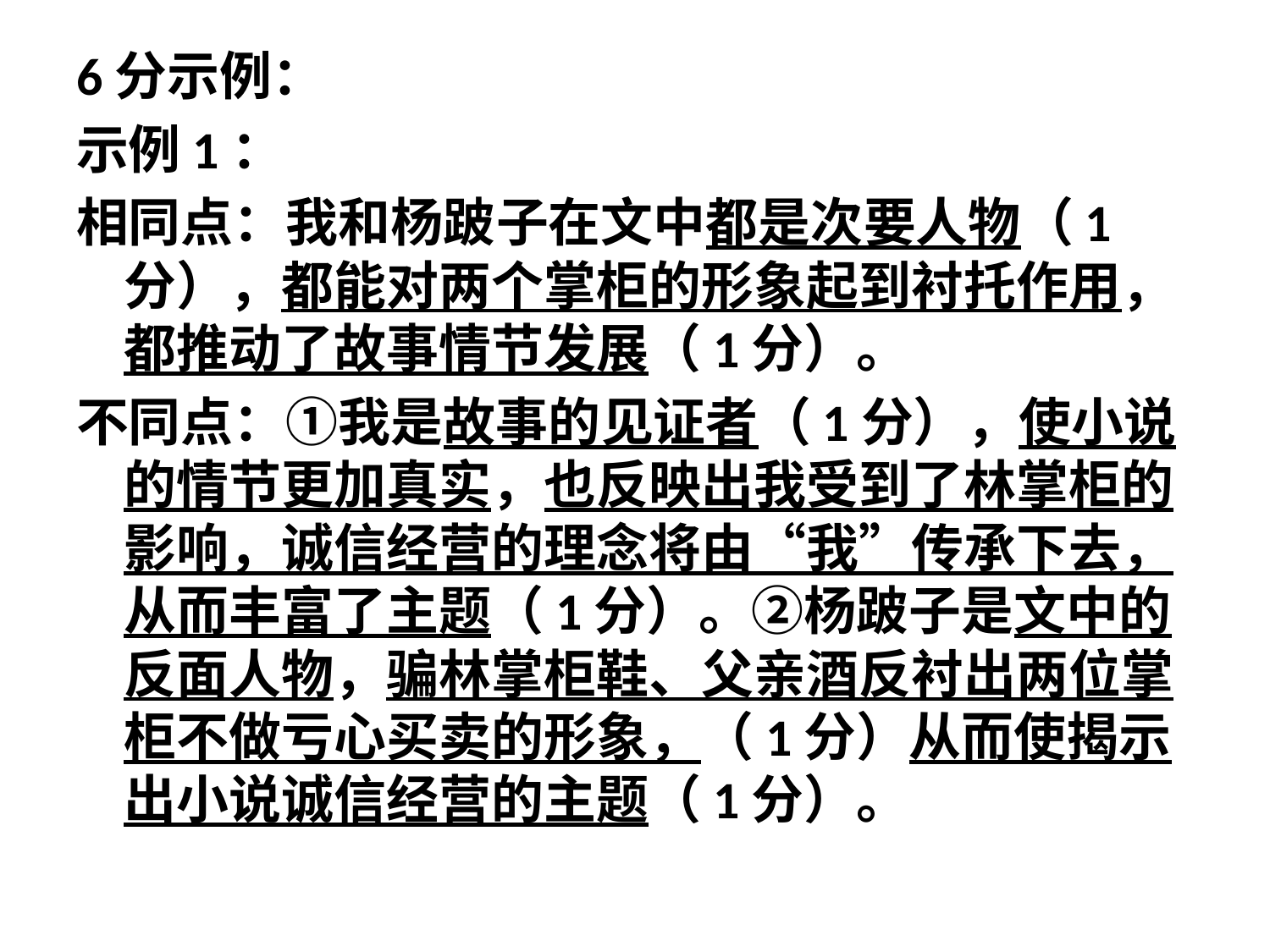

6分示例：
示例1：
相同点：我和杨跛子在文中都是次要人物（1分），都能对两个掌柜的形象起到衬托作用，都推动了故事情节发展（1分）。
不同点：①我是故事的见证者（1分），使小说的情节更加真实，也反映出我受到了林掌柜的影响，诚信经营的理念将由“我”传承下去，从而丰富了主题（1分）。②杨跛子是文中的反面人物，骗林掌柜鞋、父亲酒反衬出两位掌柜不做亏心买卖的形象，（1分）从而使揭示出小说诚信经营的主题（1分）。